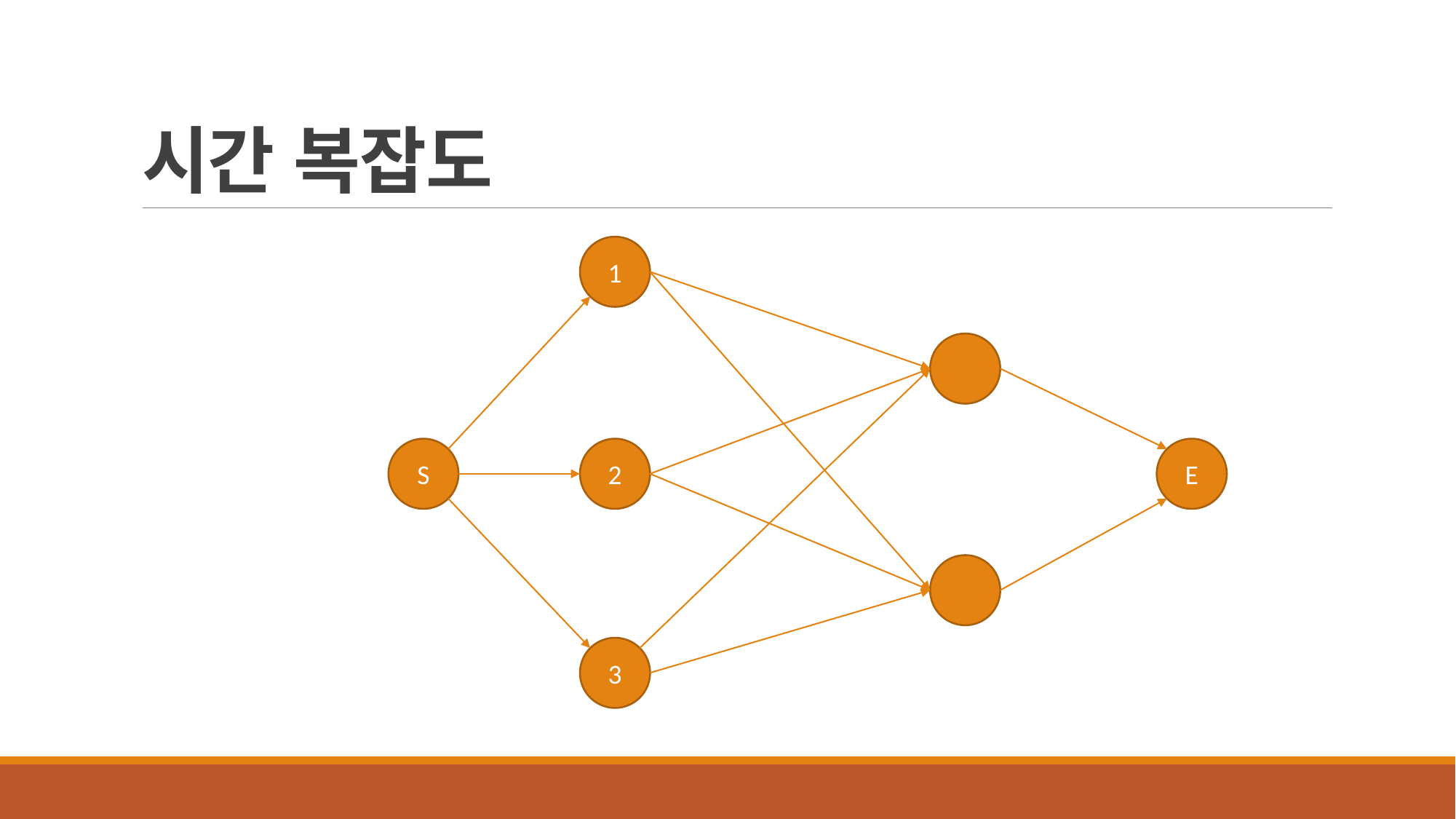

# 시간 복잡도

1

S
2
E

3